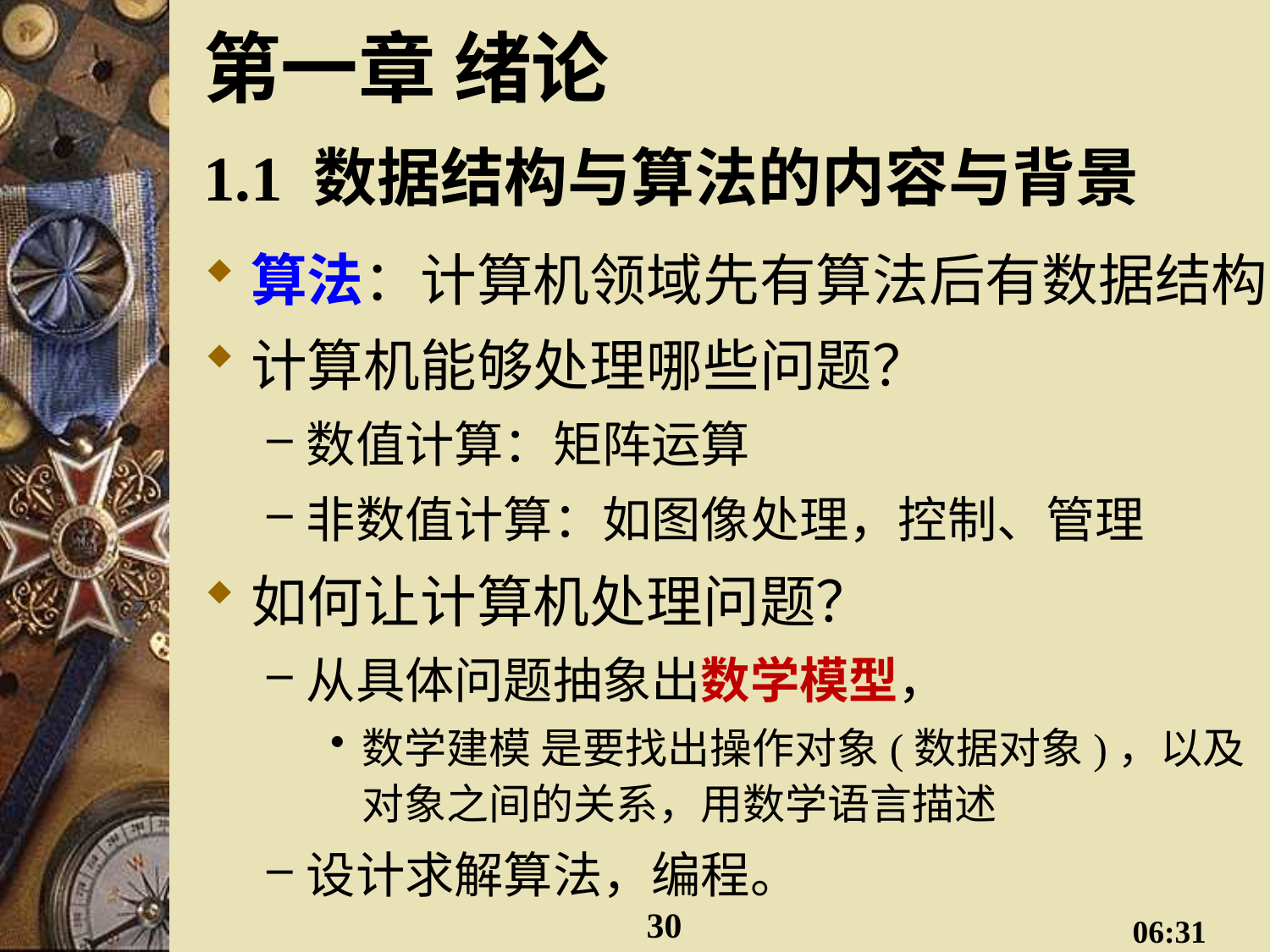

# 第一章 绪论 1.1 数据结构与算法的内容与背景
算法：计算机领域先有算法后有数据结构
计算机能够处理哪些问题？
数值计算：矩阵运算
非数值计算：如图像处理，控制、管理
如何让计算机处理问题？
从具体问题抽象出数学模型，
数学建模 是要找出操作对象(数据对象)，以及对象之间的关系，用数学语言描述
设计求解算法，编程。